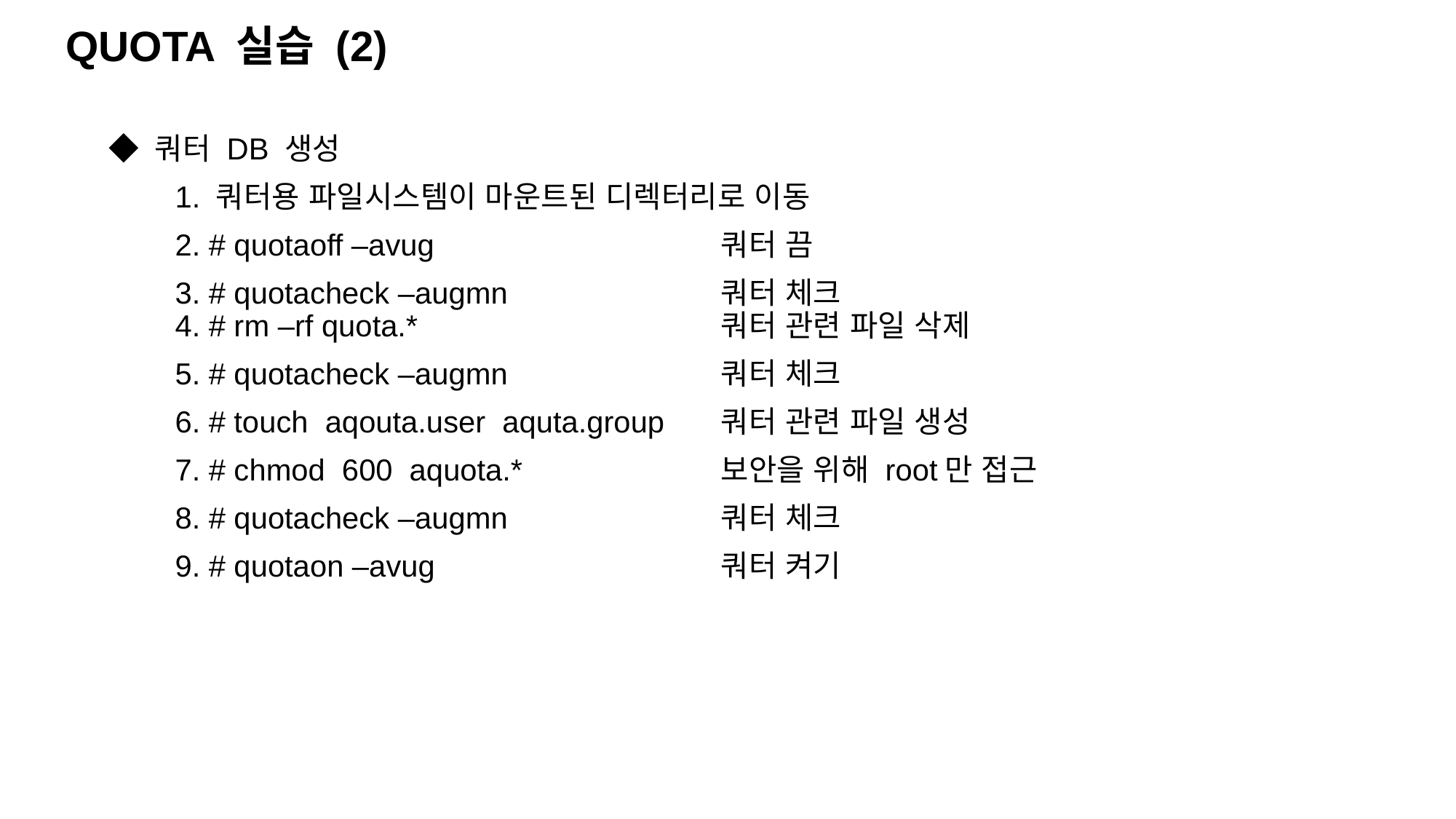

QUOTA 실습 (2)

     ◆ 쿼터 DB 생성
	1. 쿼터용 파일시스템이 마운트된 디렉터리로 이동
	2. # quotaoff –avug 			쿼터 끔
	3. # quotacheck –augmn		쿼터 체크
	4. # rm –rf quota.* 			쿼터 관련 파일 삭제
	5. # quotacheck –augmn		쿼터 체크
	6. # touch  aqouta.user  aquta.group	쿼터 관련 파일 생성
	7. # chmod  600  aquota.*		보안을 위해 root만 접근
	8. # quotacheck –augmn		쿼터 체크
	9. # quotaon –avug			쿼터 켜기